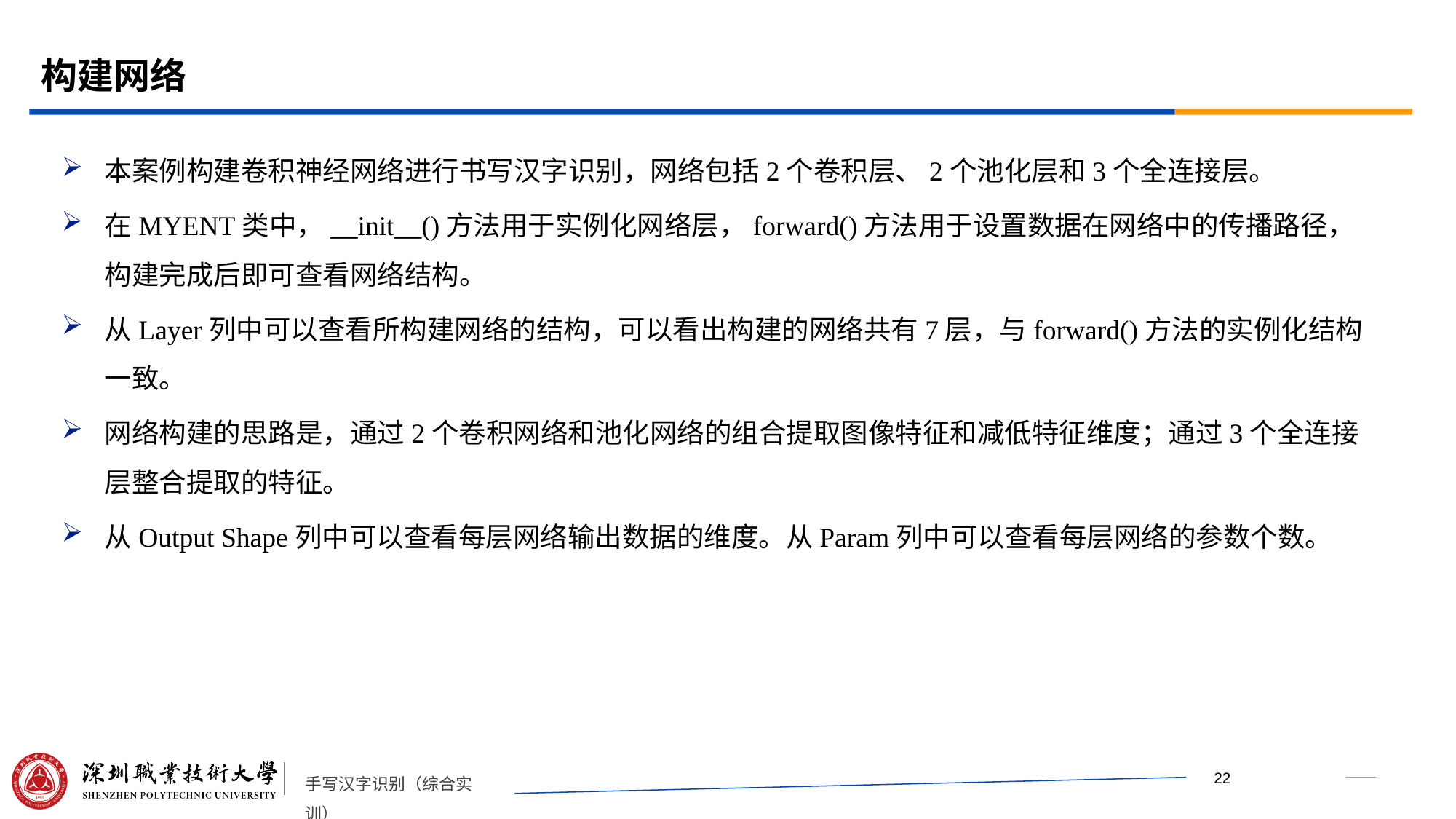

# 构建网络
本案例构建卷积神经网络进行书写汉字识别，网络包括2个卷积层、2个池化层和3个全连接层。
在MYENT类中，__init__()方法用于实例化网络层，forward()方法用于设置数据在网络中的传播路径，构建完成后即可查看网络结构。
从Layer列中可以查看所构建网络的结构，可以看出构建的网络共有7层，与forward()方法的实例化结构一致。
网络构建的思路是，通过2个卷积网络和池化网络的组合提取图像特征和减低特征维度；通过3个全连接层整合提取的特征。
从Output Shape列中可以查看每层网络输出数据的维度。从Param列中可以查看每层网络的参数个数。